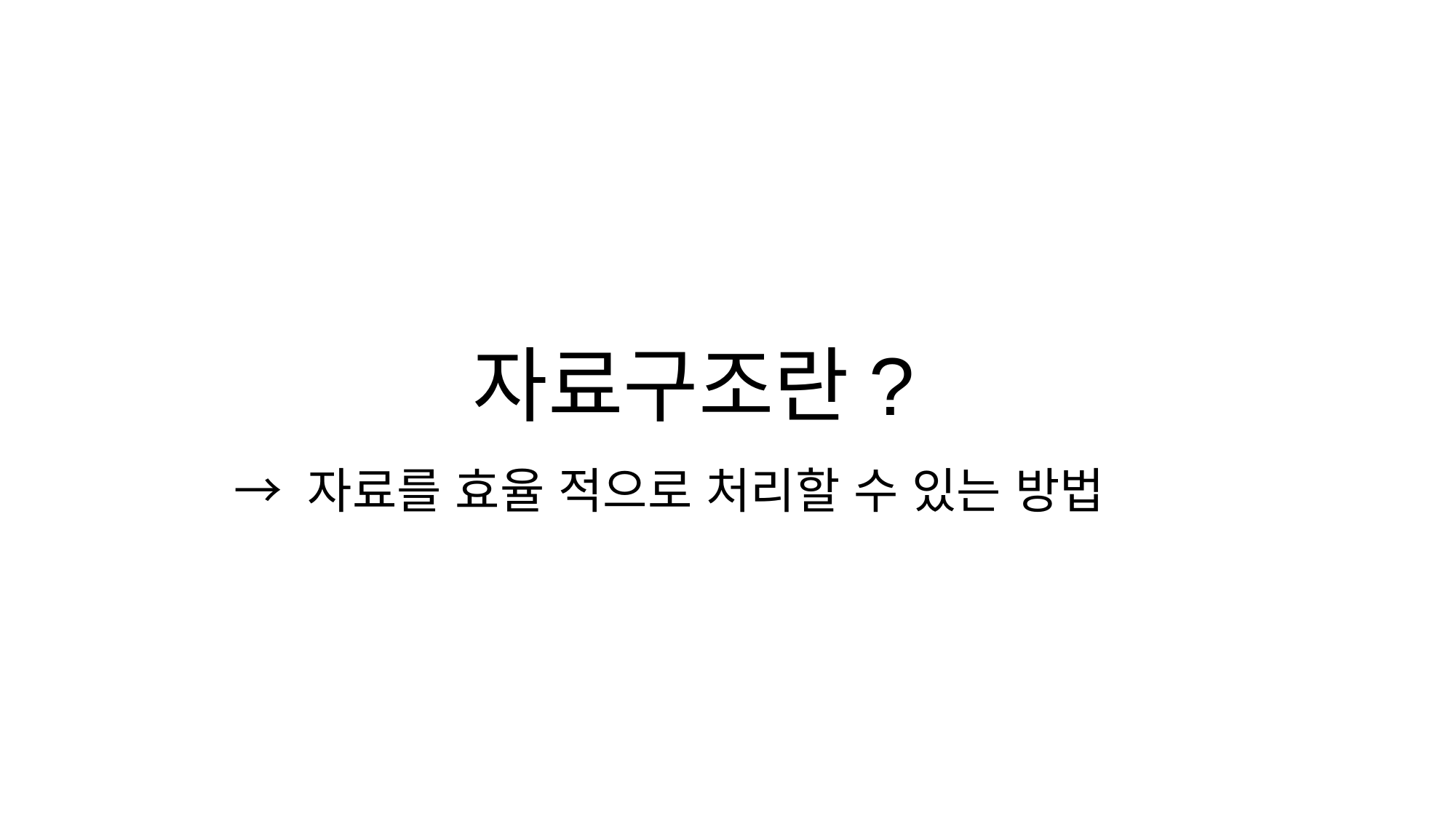

# 자료구조란?
→ 자료를 효율 적으로 처리할 수 있는 방법